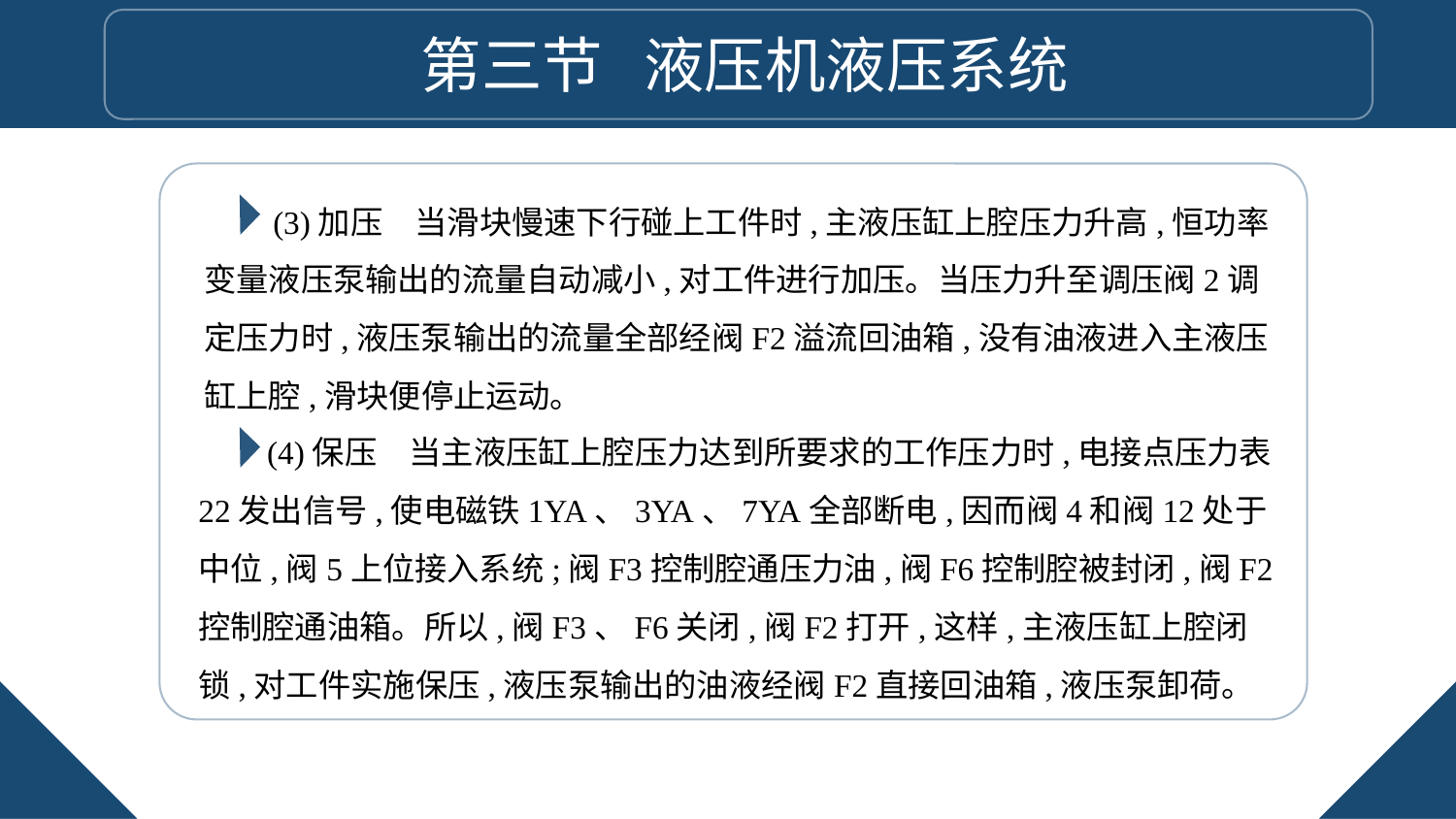

第三节   液压机液压系统

(3)加压　当滑块慢速下行碰上工件时,主液压缸上腔压力升高,恒功率变量液压泵输出的流量自动减小,对工件进行加压。当压力升至调压阀2调定压力时,液压泵输出的流量全部经阀F2溢流回油箱,没有油液进入主液压缸上腔,滑块便停止运动。

(4)保压　当主液压缸上腔压力达到所要求的工作压力时,电接点压力表22发出信号,使电磁铁1YA、3YA、7YA全部断电,因而阀4和阀12处于中位,阀5上位接入系统;阀F3控制腔通压力油,阀F6控制腔被封闭,阀F2控制腔通油箱。所以,阀F3、F6关闭,阀F2打开,这样,主液压缸上腔闭锁,对工件实施保压,液压泵输出的油液经阀F2直接回油箱,液压泵卸荷。